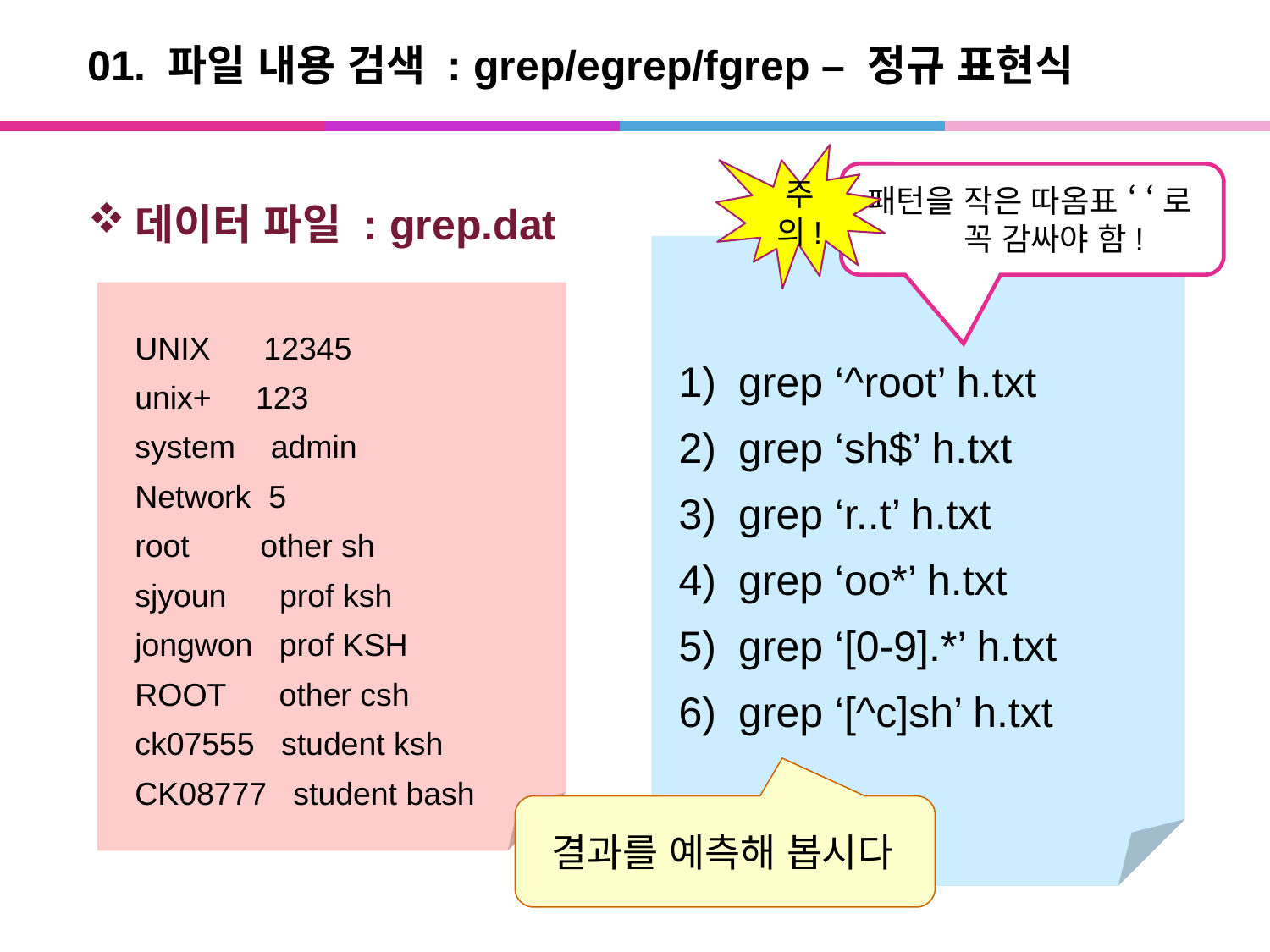

# 01. 파일 내용 검색 : grep/egrep/fgrep – 정규 표현식
주의!
패턴을 작은 따옴표 ‘ ‘ 로 꼭 감싸야 함!
데이터 파일 : grep.dat
 grep ‘^root’ h.txt
 grep ‘sh$’ h.txt
 grep ‘r..t’ h.txt
 grep ‘oo*’ h.txt
 grep ‘[0-9].*’ h.txt
 grep ‘[^c]sh’ h.txt

UNIX      12345
unix+     123
system    admin
Network  5
root        other sh
sjyoun      prof ksh
jongwon   prof KSH
ROOT      other csh
ck07555   student ksh
CK08777   student bash
결과를 예측해 봅시다